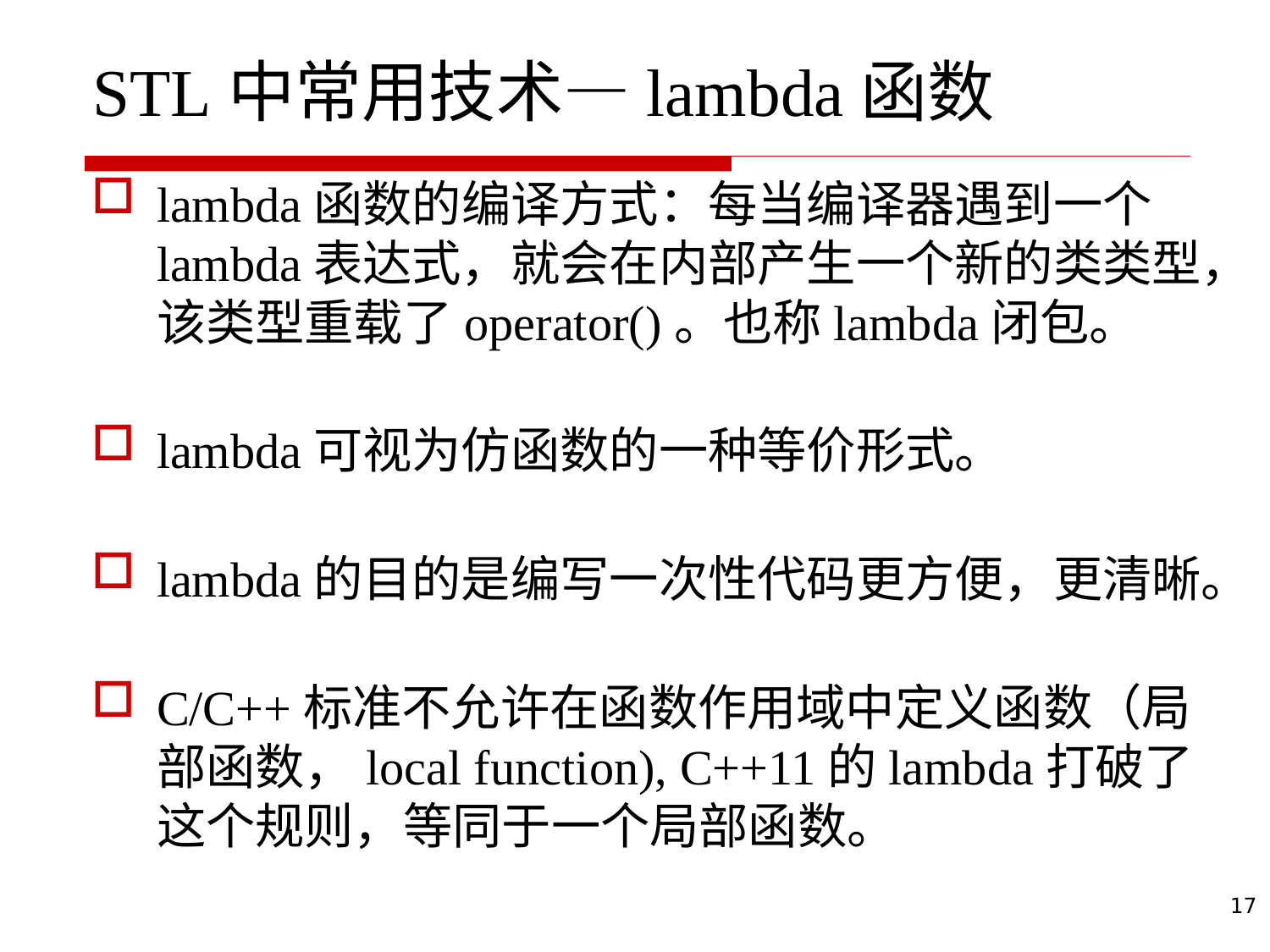

# STL中常用技术—lambda函数
lambda函数的编译方式：每当编译器遇到一个lambda表达式，就会在内部产生一个新的类类型，该类型重载了operator()。也称lambda闭包。

lambda可视为仿函数的一种等价形式。

lambda的目的是编写一次性代码更方便，更清晰。

C/C++标准不允许在函数作用域中定义函数（局部函数，local function), C++11的lambda打破了这个规则，等同于一个局部函数。

17